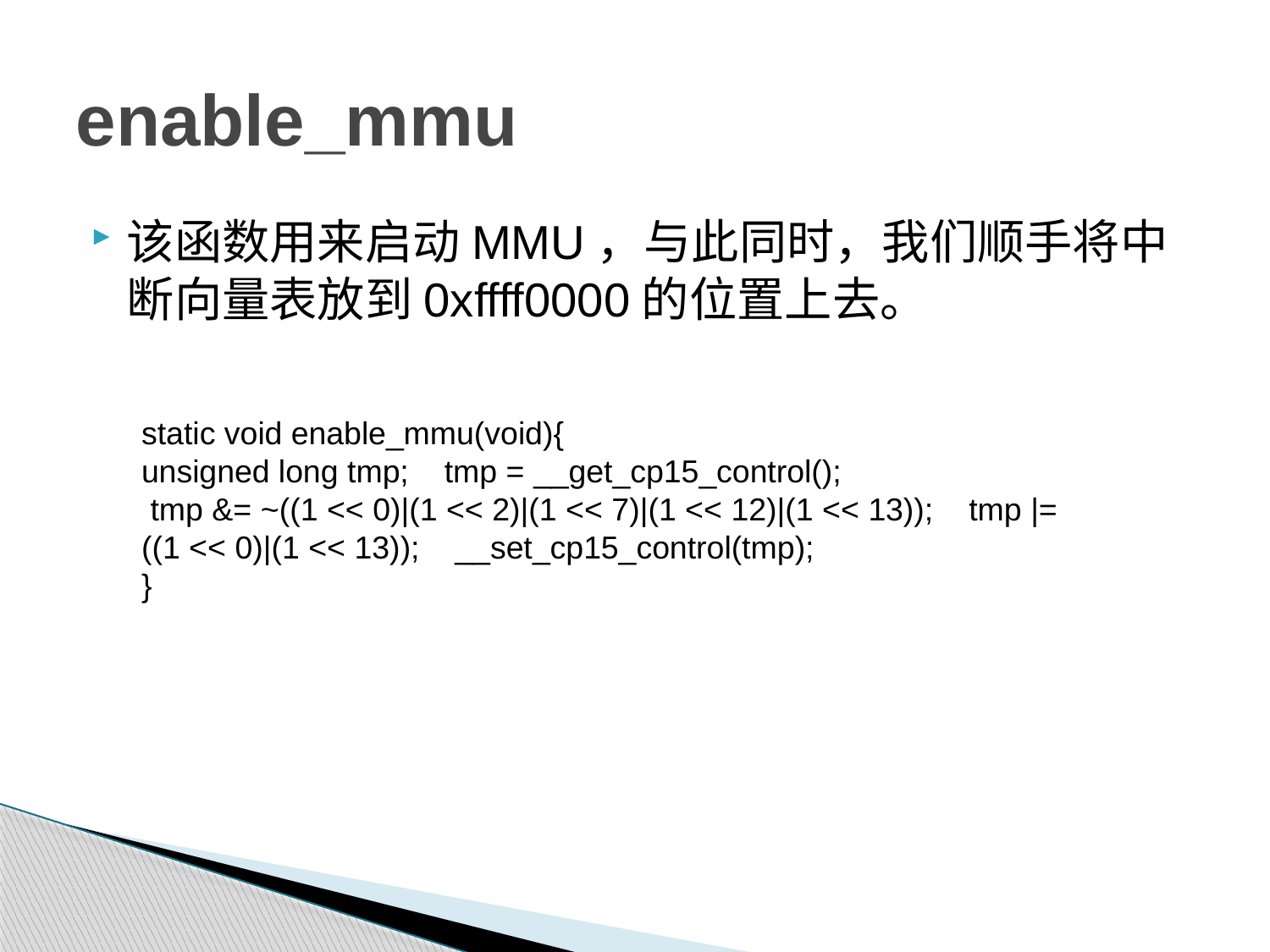

# enable_mmu
该函数用来启动MMU，与此同时，我们顺手将中断向量表放到0xffff0000的位置上去。

static void enable_mmu(void){
unsigned long tmp;    tmp = __get_cp15_control();
 tmp &= ~((1 << 0)|(1 << 2)|(1 << 7)|(1 << 12)|(1 << 13));    tmp |= ((1 << 0)|(1 << 13));    __set_cp15_control(tmp);
}